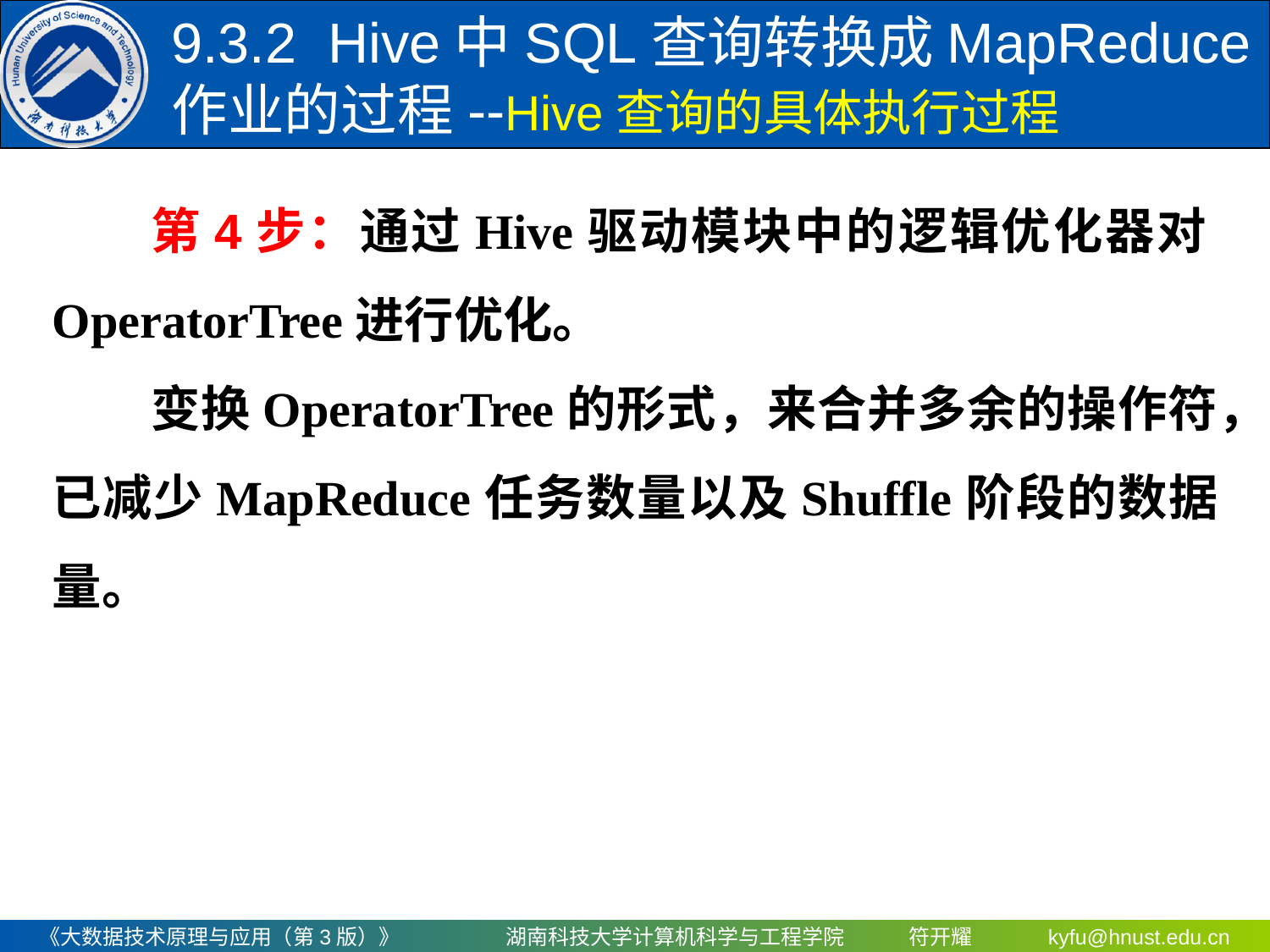

9.3.2  Hive中SQL查询转换成MapReduce作业的过程--Hive查询的具体执行过程
第4步：通过Hive驱动模块中的逻辑优化器对OperatorTree进行优化。
变换OperatorTree的形式，来合并多余的操作符，已减少MapReduce任务数量以及Shuffle阶段的数据量。